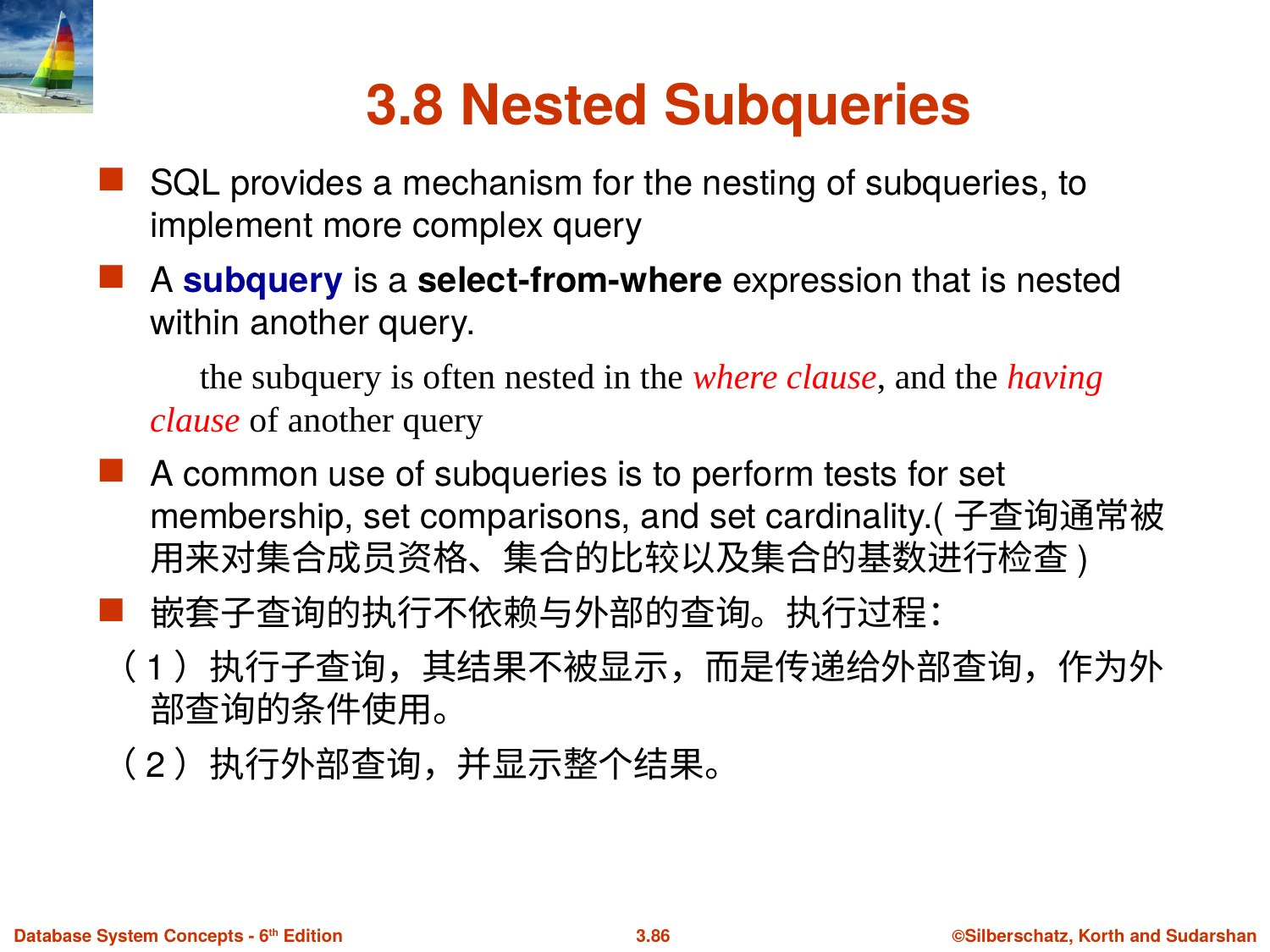

# 3.8 Nested Subqueries
SQL provides a mechanism for the nesting of subqueries, to implement more complex query
A subquery is a select-from-where expression that is nested within another query.
          the subquery is often nested in the where clause, and the having clause of another query
A common use of subqueries is to perform tests for set membership, set comparisons, and set cardinality.(子查询通常被用来对集合成员资格、集合的比较以及集合的基数进行检查)
嵌套子查询的执行不依赖与外部的查询。执行过程：
（1）执行子查询，其结果不被显示，而是传递给外部查询，作为外部查询的条件使用。
（2）执行外部查询，并显示整个结果。